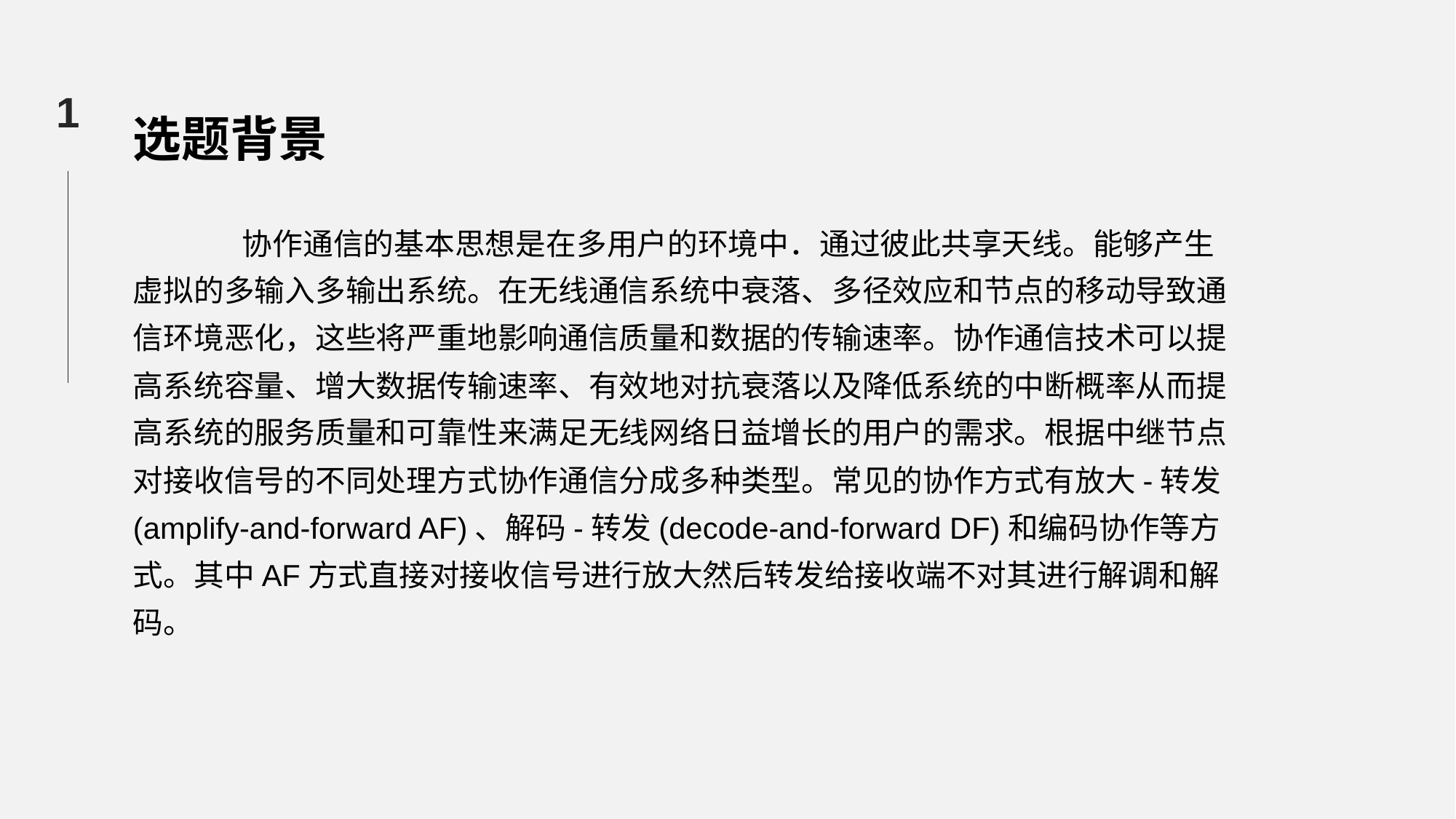

1
选题背景

	协作通信的基本思想是在多用户的环境中．通过彼此共享天线。能够产生虚拟的多输入多输出系统。在无线通信系统中衰落、多径效应和节点的移动导致通信环境恶化，这些将严重地影响通信质量和数据的传输速率。协作通信技术可以提高系统容量、增大数据传输速率、有效地对抗衰落以及降低系统的中断概率从而提高系统的服务质量和可靠性来满足无线网络日益增长的用户的需求。根据中继节点对接收信号的不同处理方式协作通信分成多种类型。常见的协作方式有放大-转发(amplify-and-forward AF)、解码-转发(decode-and-forward DF)和编码协作等方式。其中AF方式直接对接收信号进行放大然后转发给接收端不对其进行解调和解码。